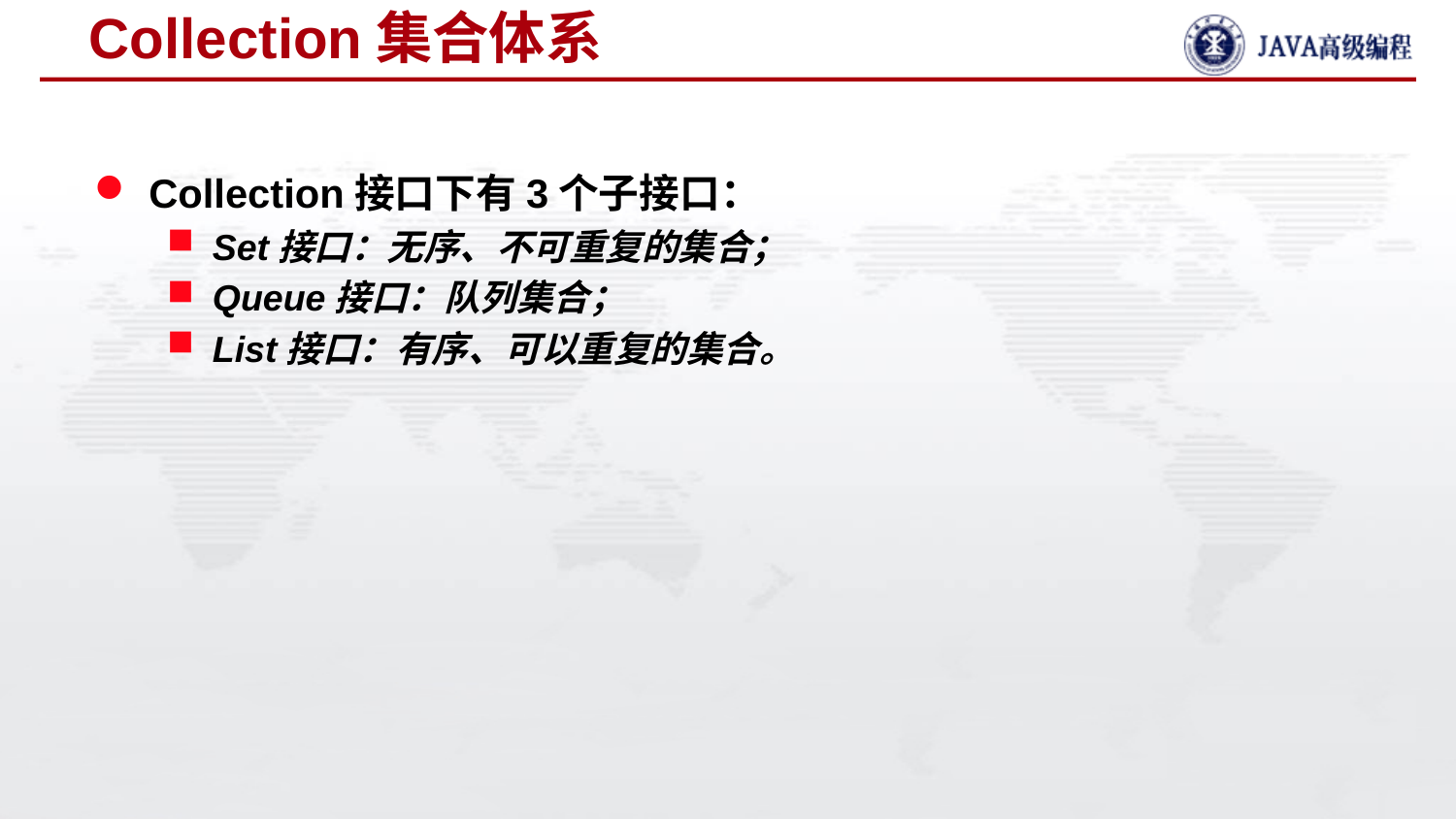

# Collection集合体系
Collection接口下有3个子接口：
Set接口：无序、不可重复的集合；
Queue接口：队列集合；
List接口：有序、可以重复的集合。